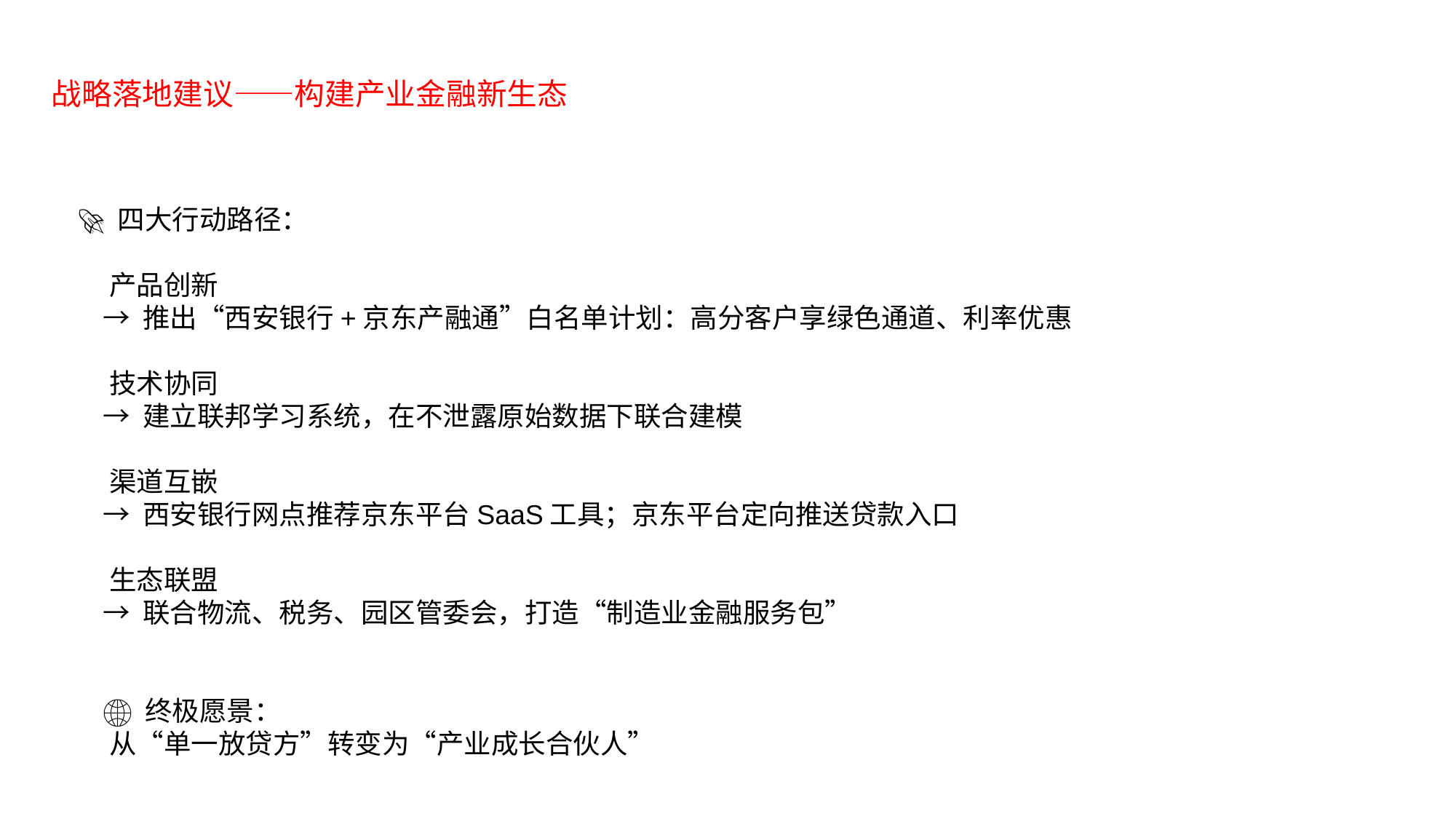

战略落地建议——构建产业金融新生态

🚀 四大行动路径：

    产品创新
    → 推出“西安银行+京东产融通”白名单计划：高分客户享绿色通道、利率优惠

    技术协同
    → 建立联邦学习系统，在不泄露原始数据下联合建模

    渠道互嵌
    → 西安银行网点推荐京东平台SaaS工具；京东平台定向推送贷款入口

    生态联盟
    → 联合物流、税务、园区管委会，打造“制造业金融服务包”

    🌐 终极愿景：
    从“单一放贷方”转变为“产业成长合伙人”